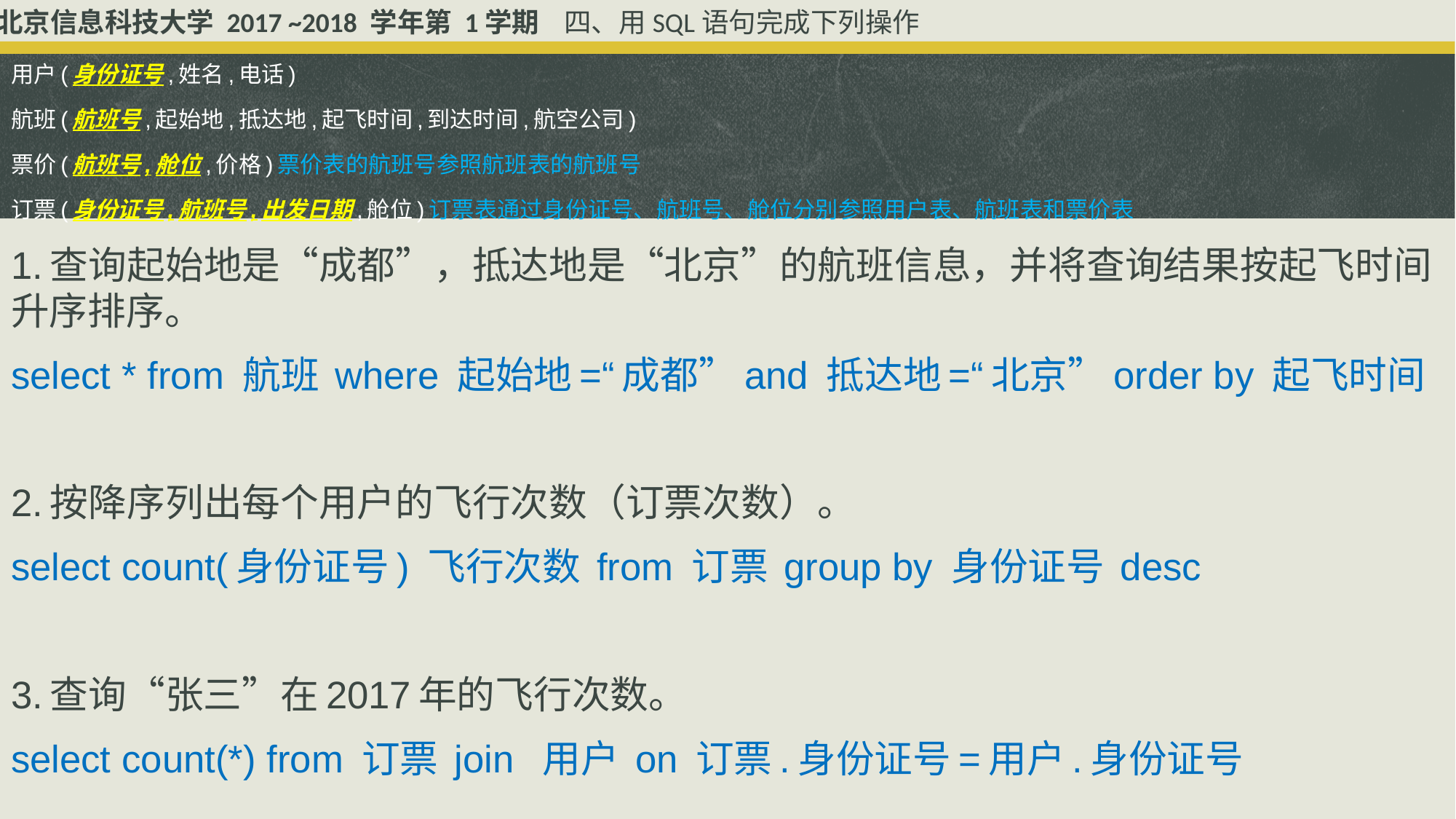

北京信息科技大学 2017 ~2018 学年第 1学期    四、用SQL语句完成下列操作
用户(身份证号,姓名,电话)
航班(航班号,起始地,抵达地,起飞时间,到达时间,航空公司)
票价(航班号,舱位,价格)票价表的航班号参照航班表的航班号
订票(身份证号,航班号,出发日期,舱位)订票表通过身份证号、航班号、舱位分别参照用户表、航班表和票价表
1.查询起始地是“成都”，抵达地是“北京”的航班信息，并将查询结果按起飞时间升序排序。
select * from 航班 where 起始地=“成都”and 抵达地=“北京”order by 起飞时间

2.按降序列出每个用户的飞行次数（订票次数）。
select count(身份证号) 飞行次数 from 订票 group by 身份证号 desc

3.查询“张三”在2017年的飞行次数。
select count(*) from 订票 join  用户 on 订票.身份证号=用户.身份证号